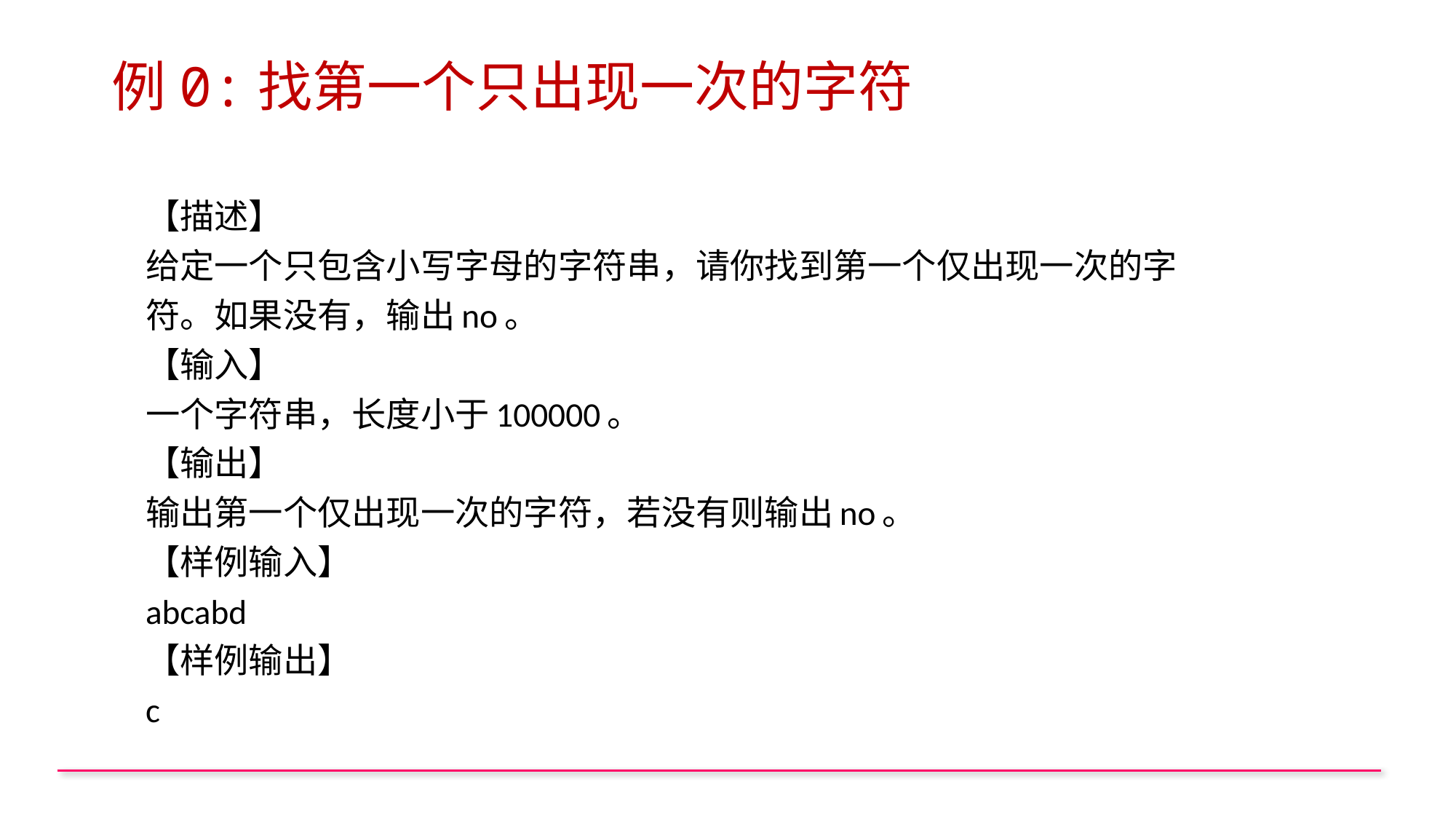

# 例0:找第一个只出现一次的字符
【描述】
给定一个只包含小写字母的字符串，请你找到第一个仅出现一次的字符。如果没有，输出no。
【输入】
一个字符串，长度小于100000。
【输出】
输出第一个仅出现一次的字符，若没有则输出no。
【样例输入】
abcabd
【样例输出】
c